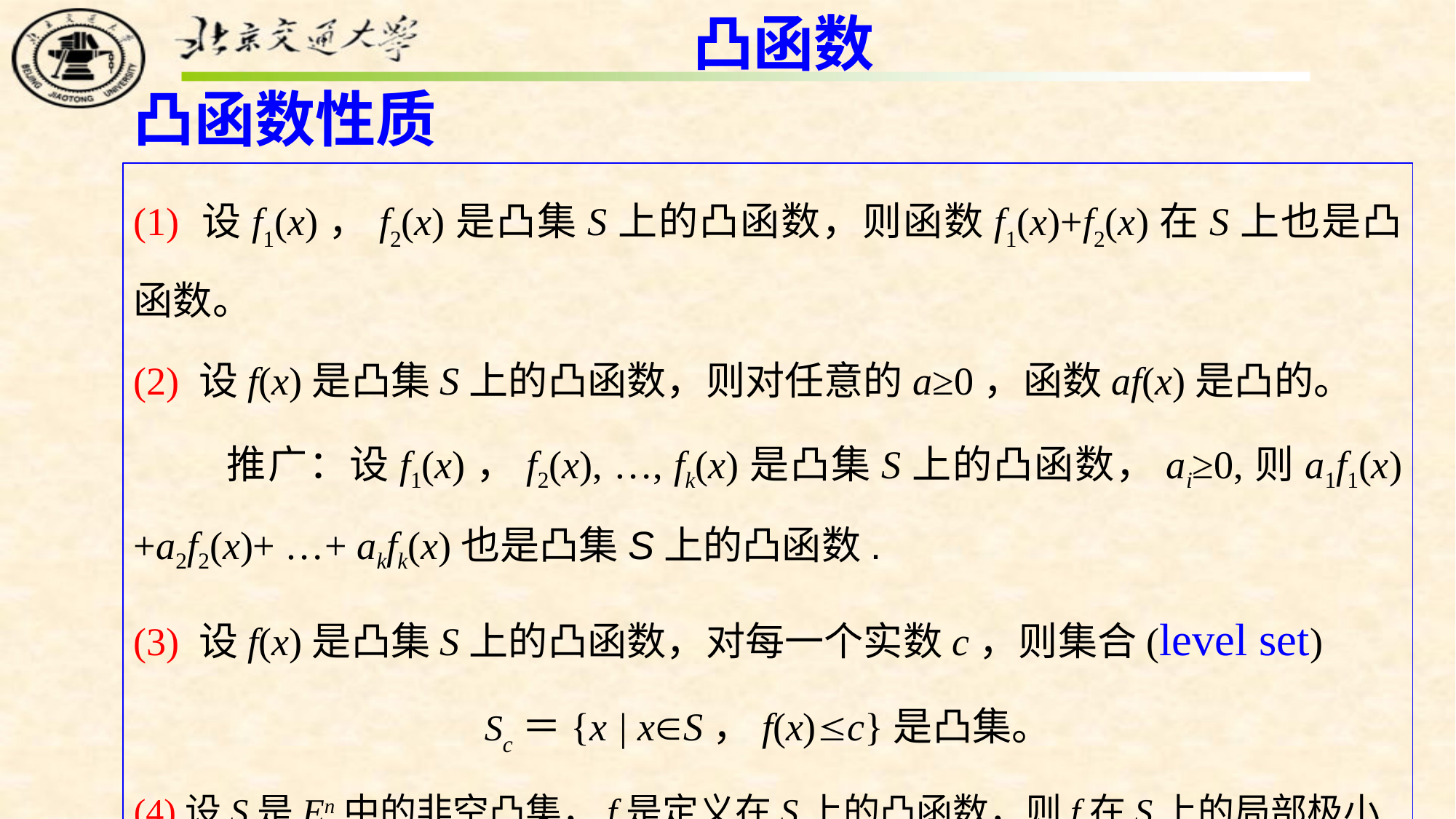

凸函数
凸函数性质
(1) 设f1(x)，f2(x)是凸集S上的凸函数，则函数f1(x)+f2(x)在S上也是凸函数。
(2) 设f(x)是凸集S上的凸函数，则对任意的a≥0，函数af(x)是凸的。
        推广：设f1(x)，f2(x), …, fk(x)是凸集S上的凸函数，ai≥0,则a1f1(x)+a2f2(x)+ …+ akfk(x)也是凸集S上的凸函数.
(3) 设f(x)是凸集S上的凸函数，对每一个实数c，则集合(level set)
Sc＝{x | x∈S，f(x)≤c}是凸集。
(4)设S是En中的非空凸集，f是定义在S上的凸函数，则f在S上的局部极小点是整体极小点，且极小点的集合是凸集．